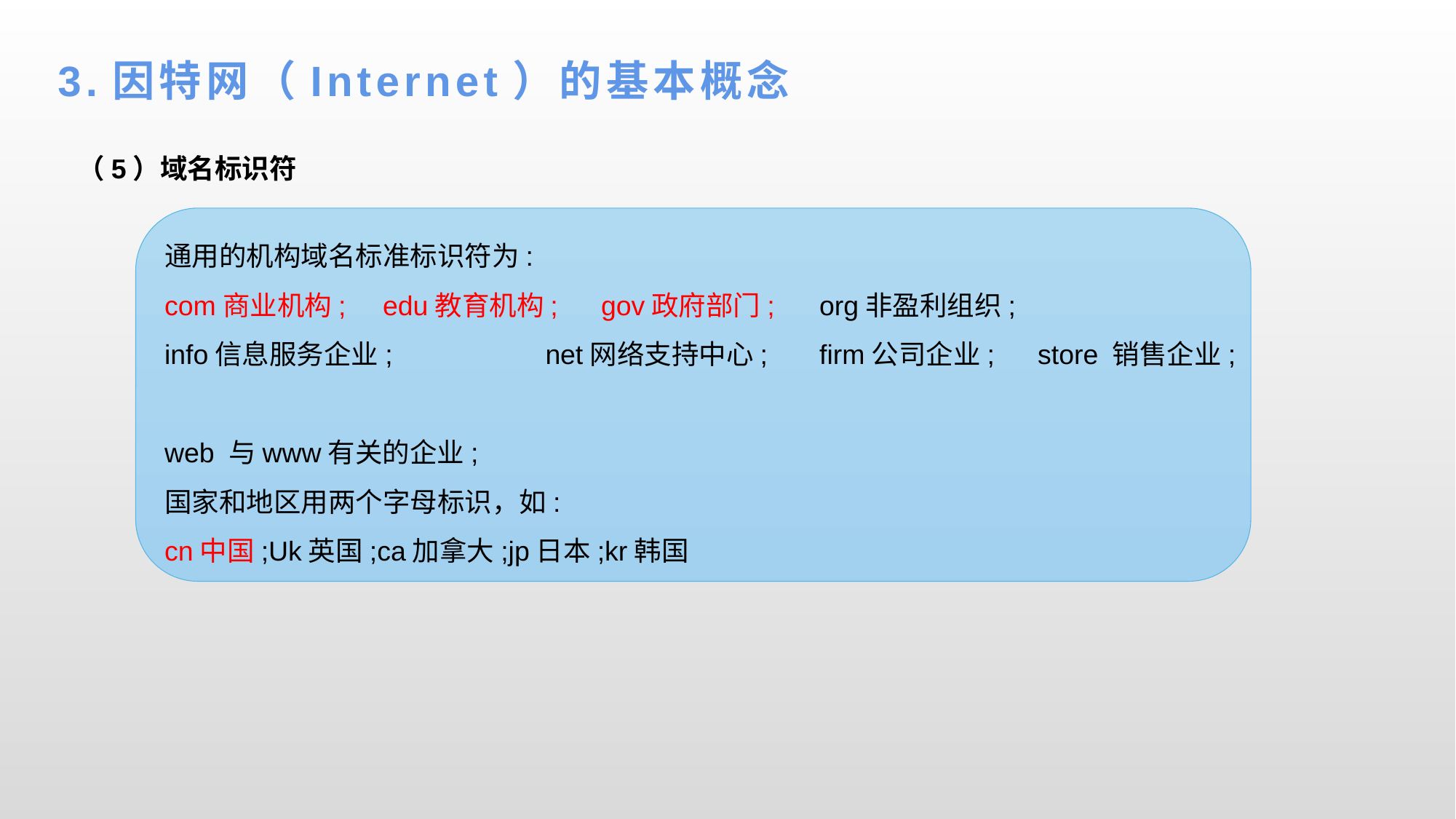

# 3.因特网（Internet）的基本概念
（5）域名标识符
通用的机构域名标准标识符为:
com商业机构;	edu教育机构;	gov政府部门;	org非盈利组织;
info信息服务企业;	       net网络支持中心;	firm公司企业;	store 销售企业;
web 与www有关的企业;
国家和地区用两个字母标识，如:
cn中国;Uk英国;ca加拿大;jp日本;kr韩国